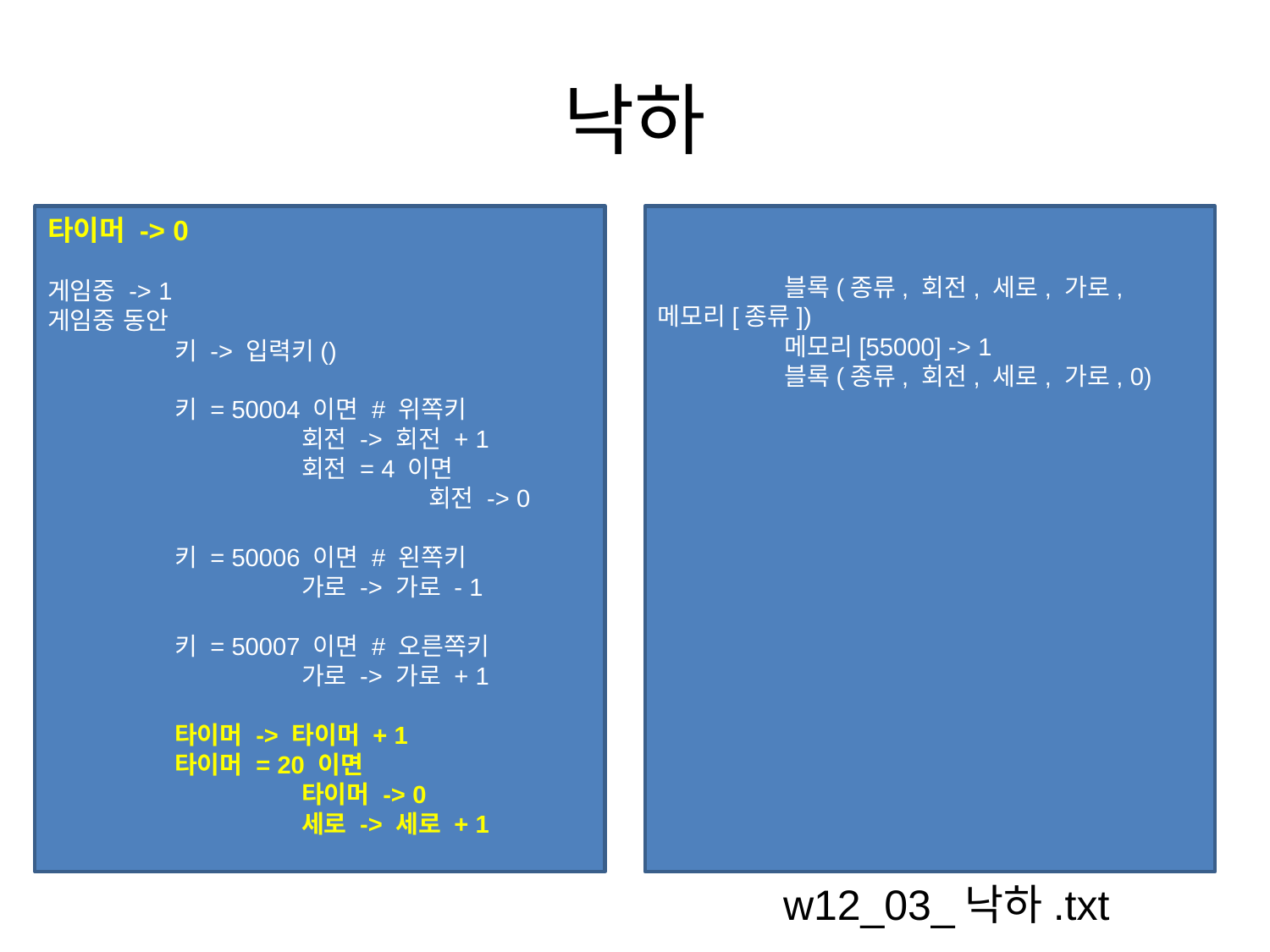

# 낙하
타이머 -> 0

게임중 -> 1
게임중 동안
	키 -> 입력키()

	키 = 50004 이면 # 위쪽키
		회전 -> 회전 + 1
		회전 = 4 이면
			회전 -> 0

	키 = 50006 이면 # 왼쪽키
		가로 -> 가로 - 1

	키 = 50007 이면 # 오른쪽키
		가로 -> 가로 + 1

	타이머 -> 타이머 + 1
	타이머 = 20 이면
		타이머 -> 0
		세로 -> 세로 + 1

	블록(종류, 회전, 세로, 가로, 메모리[종류])
	메모리[55000] -> 1
	블록(종류, 회전, 세로, 가로, 0)
w12_03_낙하.txt